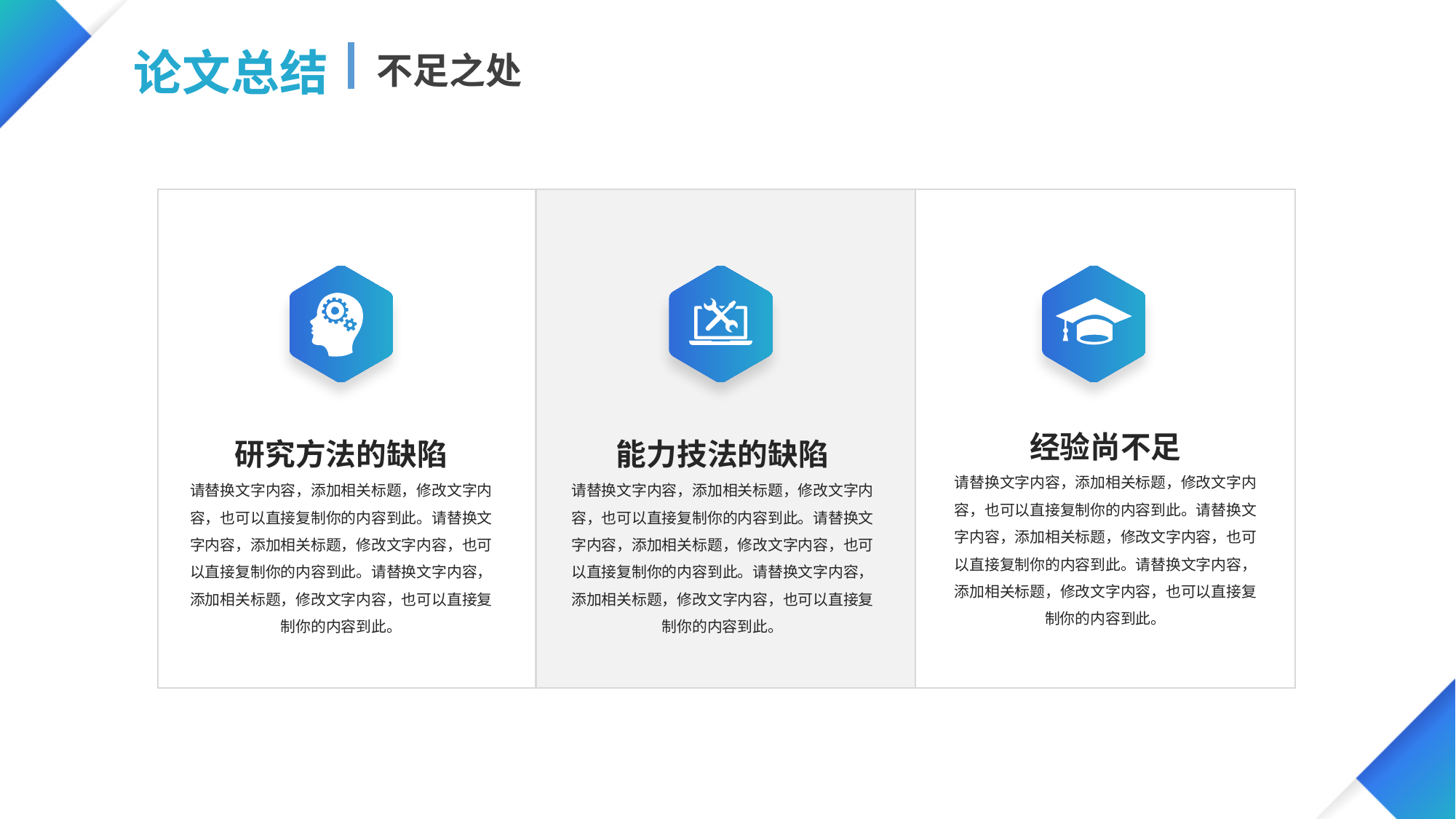

论文总结
不足之处

经验尚不足
请替换文字内容，添加相关标题，修改文字内容，也可以直接复制你的内容到此。请替换文字内容，添加相关标题，修改文字内容，也可以直接复制你的内容到此。请替换文字内容，添加相关标题，修改文字内容，也可以直接复制你的内容到此。
研究方法的缺陷
请替换文字内容，添加相关标题，修改文字内容，也可以直接复制你的内容到此。请替换文字内容，添加相关标题，修改文字内容，也可以直接复制你的内容到此。请替换文字内容，添加相关标题，修改文字内容，也可以直接复制你的内容到此。
能力技法的缺陷
请替换文字内容，添加相关标题，修改文字内容，也可以直接复制你的内容到此。请替换文字内容，添加相关标题，修改文字内容，也可以直接复制你的内容到此。请替换文字内容，添加相关标题，修改文字内容，也可以直接复制你的内容到此。